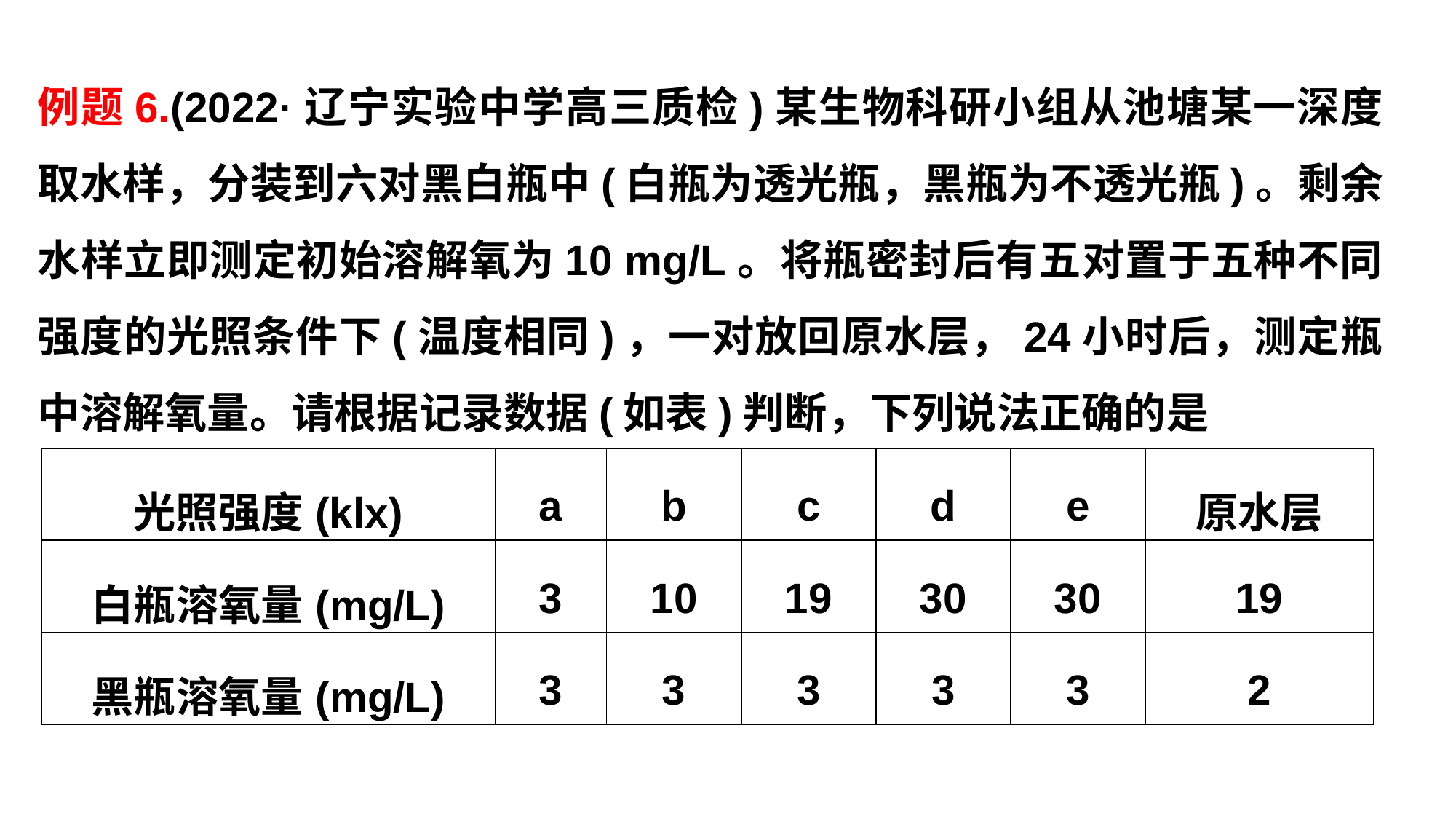

例题6.(2022·辽宁实验中学高三质检)某生物科研小组从池塘某一深度取水样，分装到六对黑白瓶中(白瓶为透光瓶，黑瓶为不透光瓶)。剩余水样立即测定初始溶解氧为10 mg/L。将瓶密封后有五对置于五种不同强度的光照条件下(温度相同)，一对放回原水层，24小时后，测定瓶中溶解氧量。请根据记录数据(如表)判断，下列说法正确的是
| 光照强度(klx) | a | b | c | d | e | 原水层 |
| --- | --- | --- | --- | --- | --- | --- |
| 白瓶溶氧量(mg/L) | 3 | 10 | 19 | 30 | 30 | 19 |
| 黑瓶溶氧量(mg/L) | 3 | 3 | 3 | 3 | 3 | 2 |